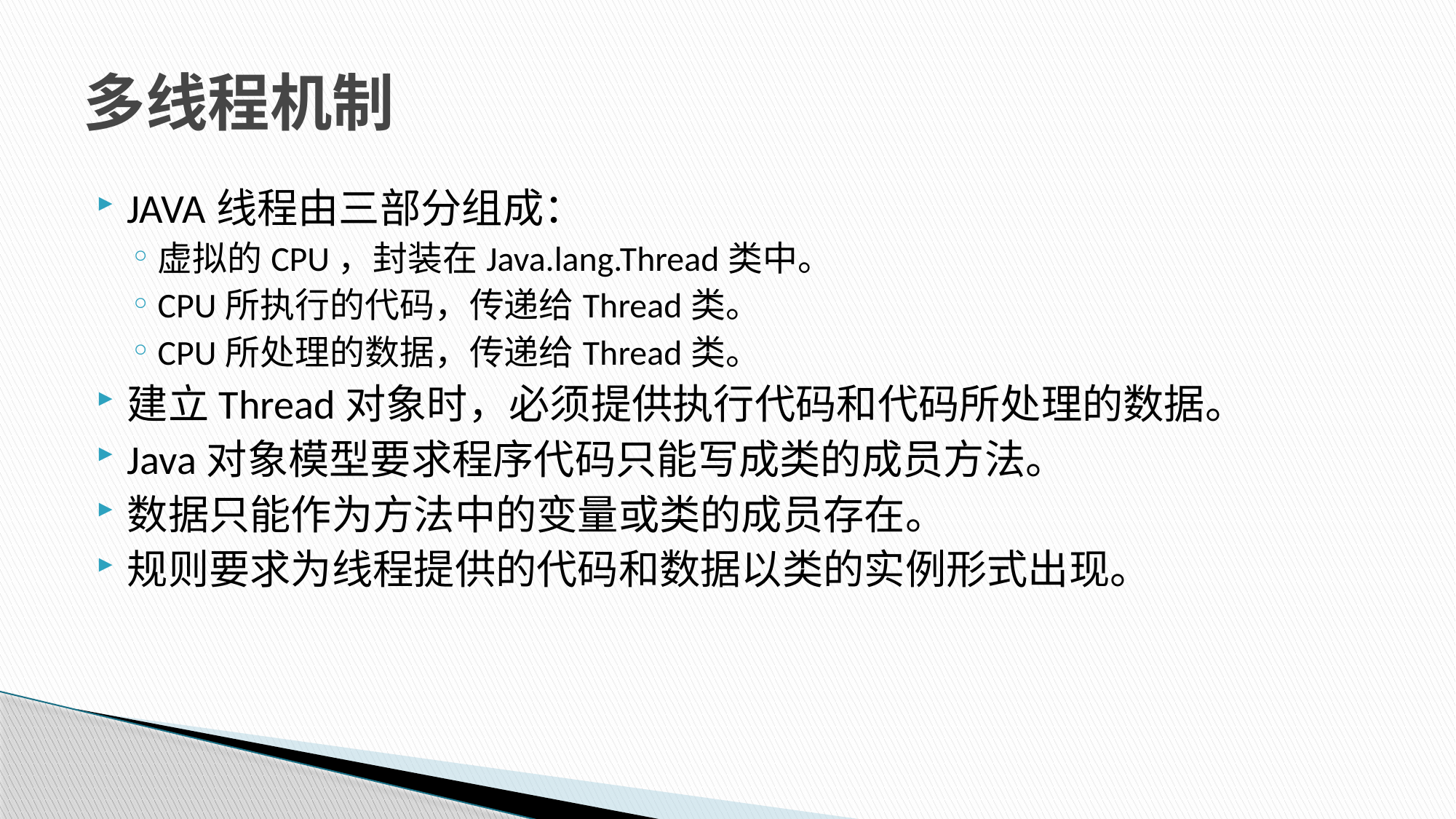

# 多线程机制
JAVA线程由三部分组成：
虚拟的CPU，封装在Java.lang.Thread类中。
CPU所执行的代码，传递给Thread类。
CPU所处理的数据，传递给Thread类。
建立Thread对象时，必须提供执行代码和代码所处理的数据。
Java对象模型要求程序代码只能写成类的成员方法。
数据只能作为方法中的变量或类的成员存在。
规则要求为线程提供的代码和数据以类的实例形式出现。